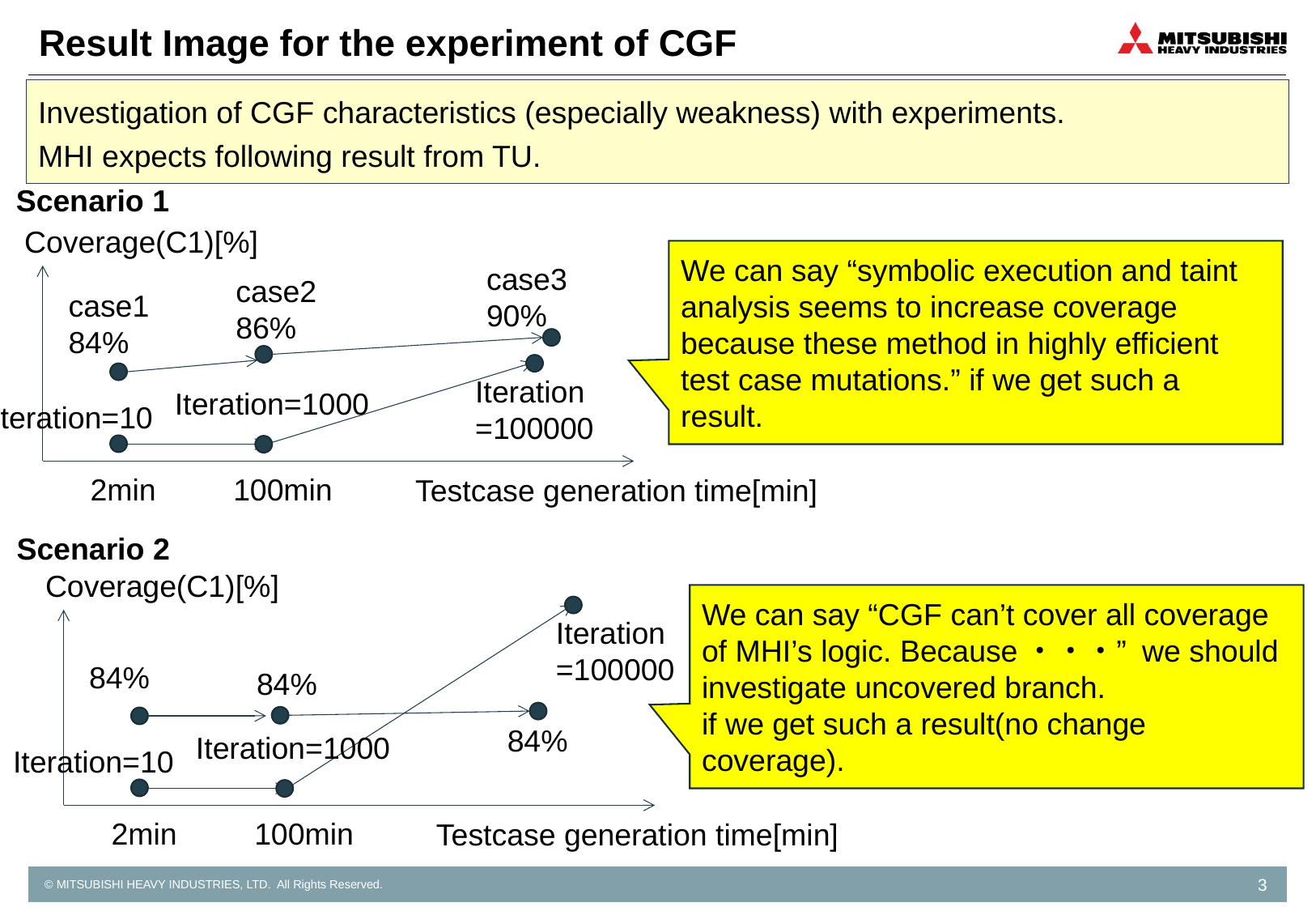

# Result Image for the experiment of CGF
Investigation of CGF characteristics (especially weakness) with experiments.
MHI expects following result from TU.
Scenario 1
Coverage(C1)[%]
We can say “symbolic execution and taint analysis seems to increase coverage because these method in highly efficient test case mutations.” if we get such a result.
case3
90%
case2
86%
case1
84%

Iteration
=100000
Iteration=1000
Iteration=10

2min
100min
Testcase generation time[min]
Scenario 2
Coverage(C1)[%]
We can say “CGF can’t cover all coverage of MHI’s logic. Because・・・” we should investigate uncovered branch.
if we get such a result(no change coverage).

Iteration
=100000
84%
84%

84%
Iteration=1000
Iteration=10

2min
100min
Testcase generation time[min]